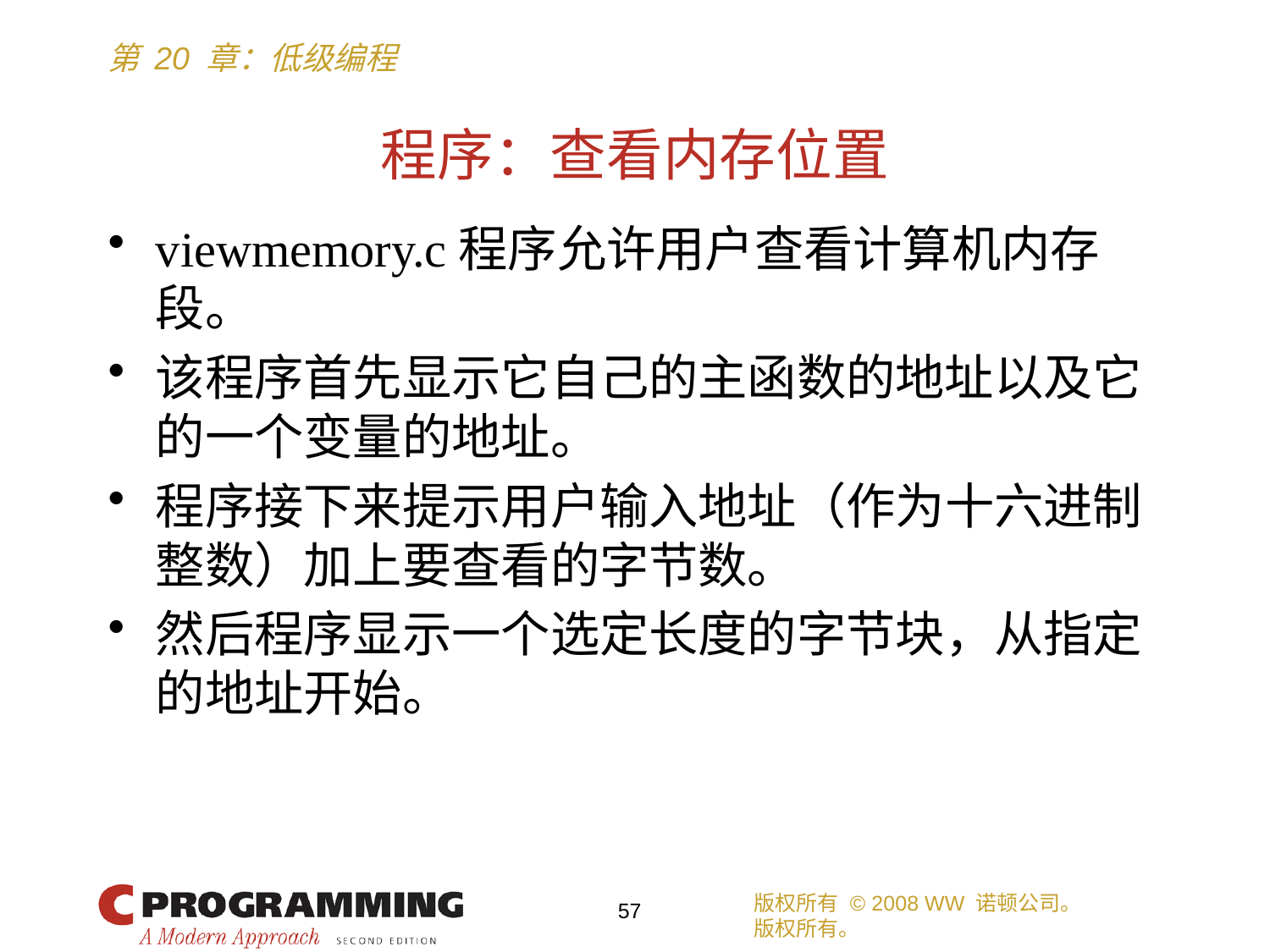

# 程序：查看内存位置
viewmemory.c程序允许用户查看计算机内存段。
该程序首先显示它自己的主函数的地址以及它的一个变量的地址。
程序接下来提示用户输入地址（作为十六进制整数）加上要查看的字节数。
然后程序显示一个选定长度的字节块，从指定的地址开始。
版权所有 © 2008 WW 诺顿公司。
版权所有。
57